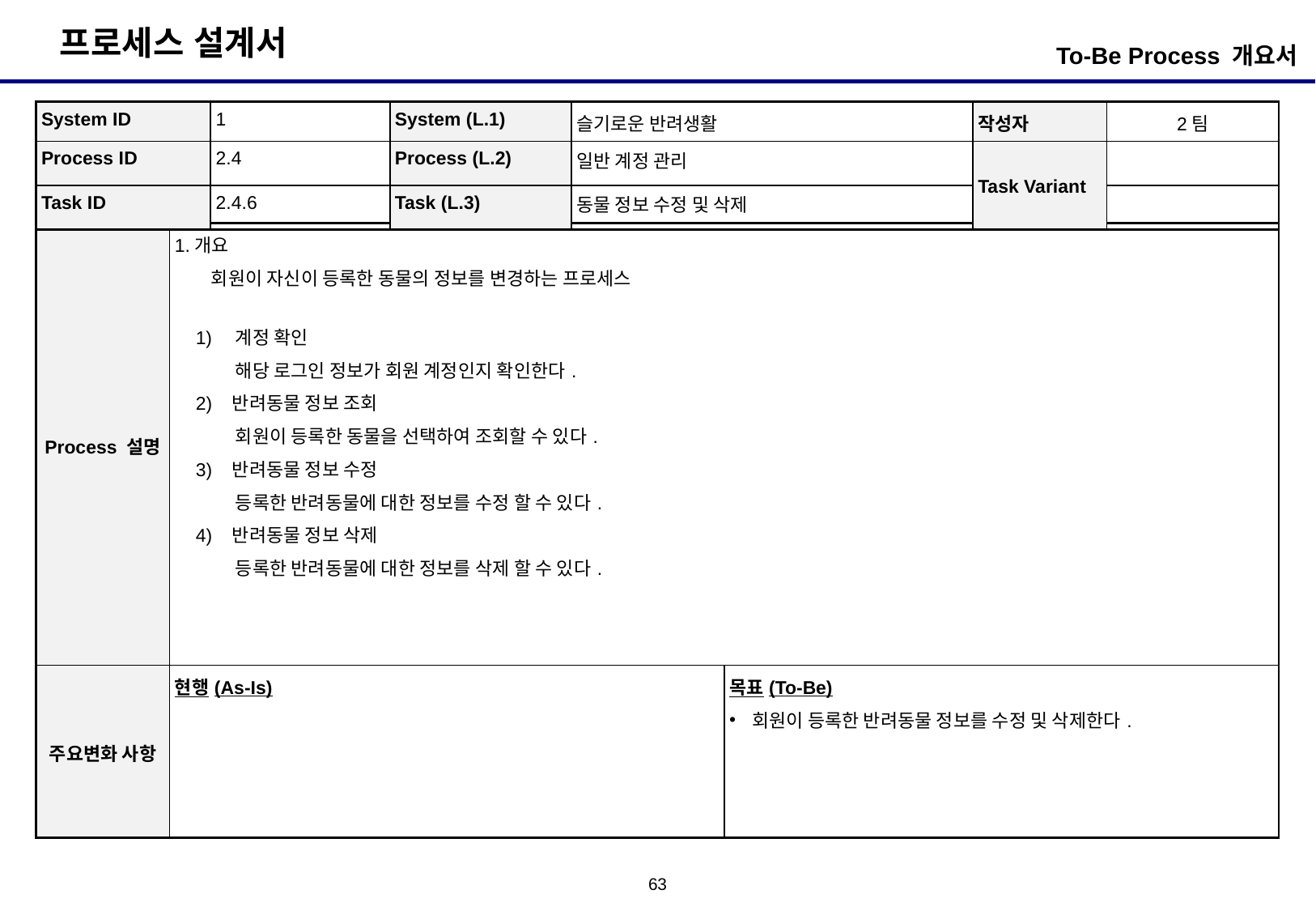

To-Be Process 개요서
| System ID | 1 | System (L.1) | 슬기로운 반려생활 | 작성자 | 2팀 |
| --- | --- | --- | --- | --- | --- |
| Process ID | 2.4 | Process (L.2) | 일반 계정 관리 | Task Variant |  |
| Task ID | 2.4.6 | Task (L.3) | 동물 정보 수정 및 삭제 |  |  |
| Process 설명 | 1.개요 회원이 자신이 등록한 동물의 정보를 변경하는 프로세스 계정 확인 해당 로그인 정보가 회원 계정인지 확인한다. 2) 반려동물 정보 조회 회원이 등록한 동물을 선택하여 조회할 수 있다. 3) 반려동물 정보 수정 등록한 반려동물에 대한 정보를 수정 할 수 있다. 4) 반려동물 정보 삭제 등록한 반려동물에 대한 정보를 삭제 할 수 있다. |  |
| --- | --- | --- |
| 주요변화 사항 | 현행(As-Is) | 목표(To-Be) 회원이 등록한 반려동물 정보를 수정 및 삭제한다. |